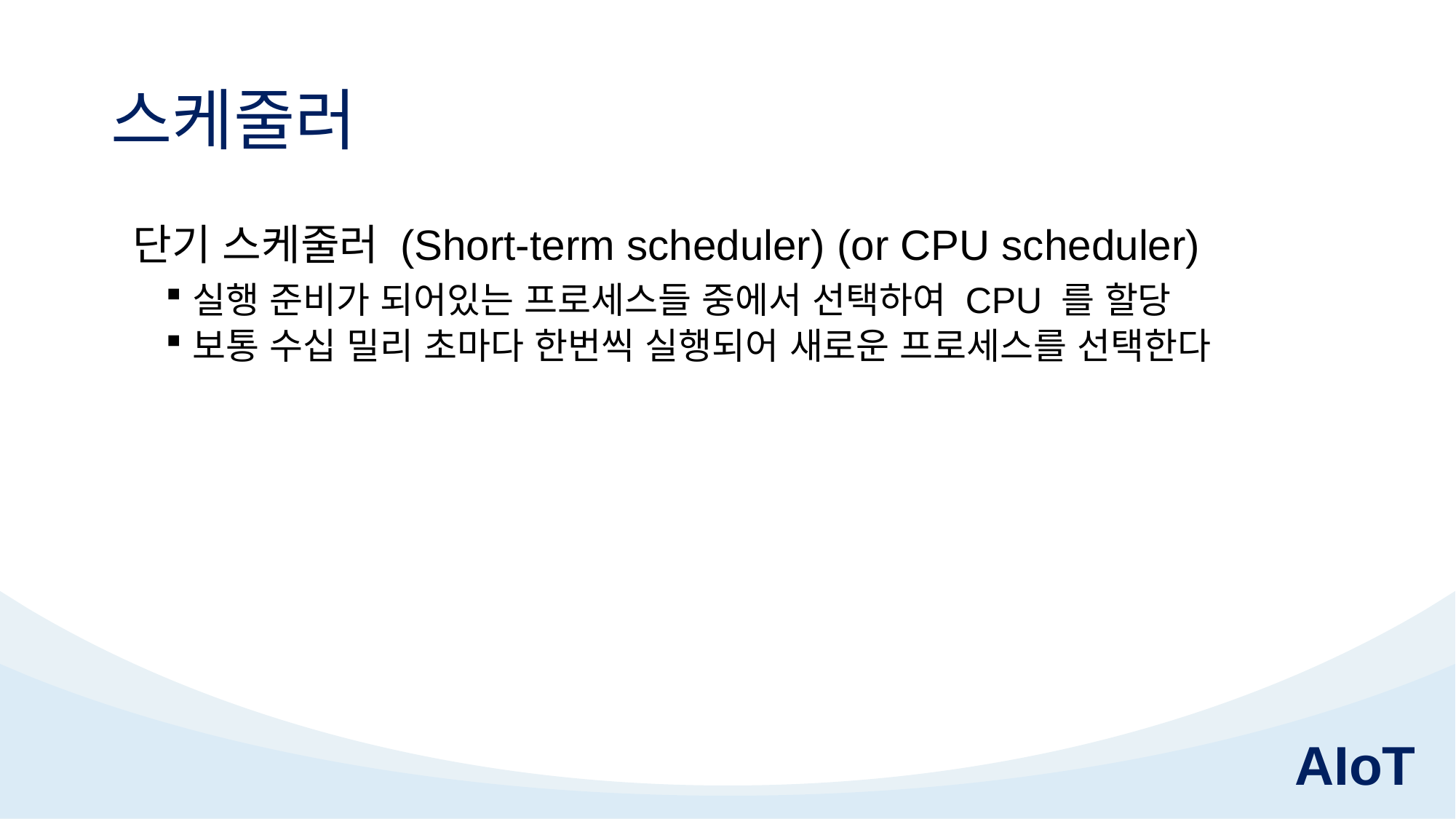

# 스케줄러
 단기 스케줄러 (Short-term scheduler) (or CPU scheduler)
실행 준비가 되어있는 프로세스들 중에서 선택하여 CPU 를 할당
보통 수십 밀리 초마다 한번씩 실행되어 새로운 프로세스를 선택한다